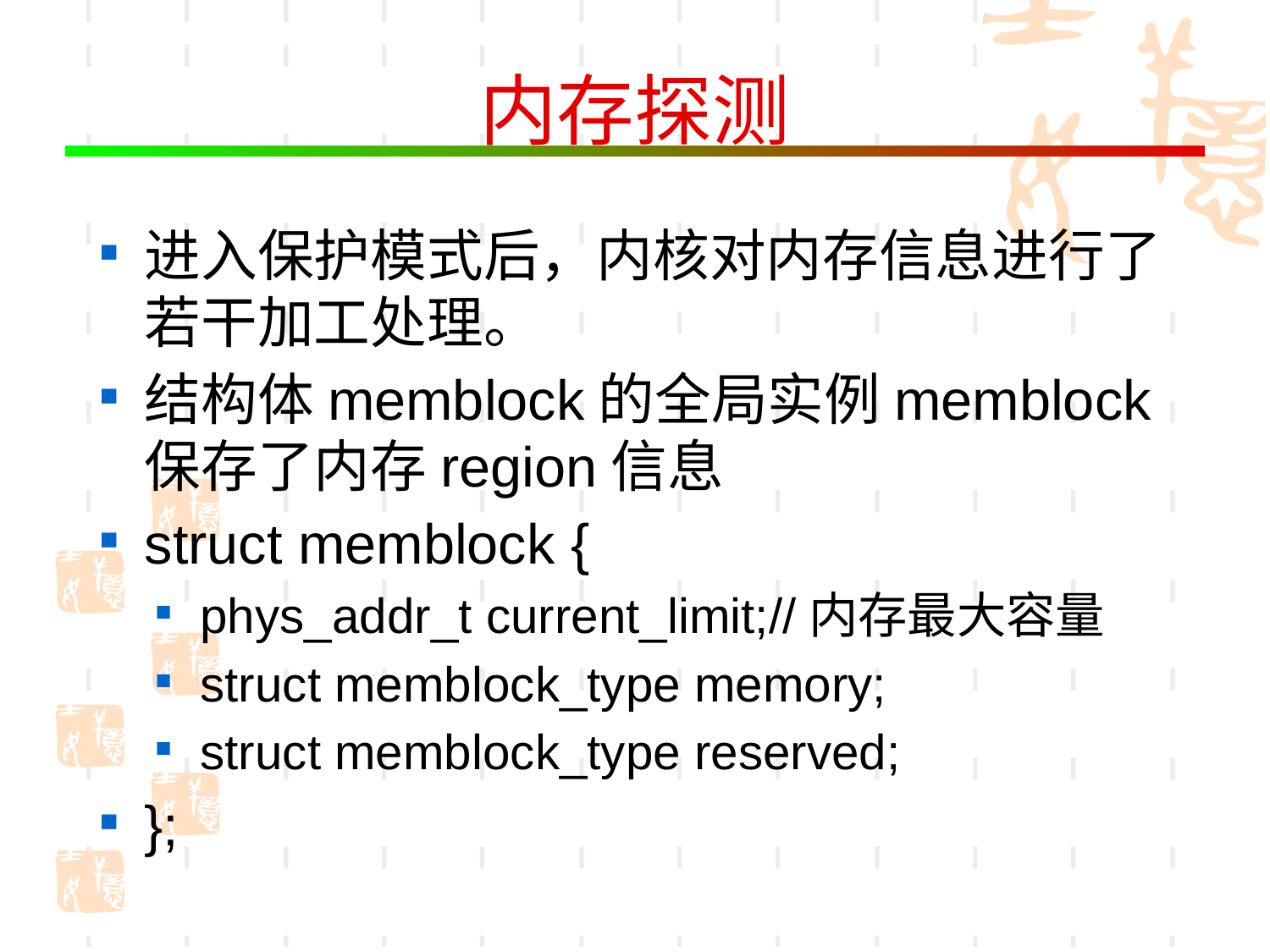

# 内存探测
进入保护模式后，内核对内存信息进行了若干加工处理。
结构体memblock的全局实例memblock保存了内存region信息
struct memblock {
phys_addr_t current_limit;//内存最大容量
struct memblock_type memory;
struct memblock_type reserved;
};